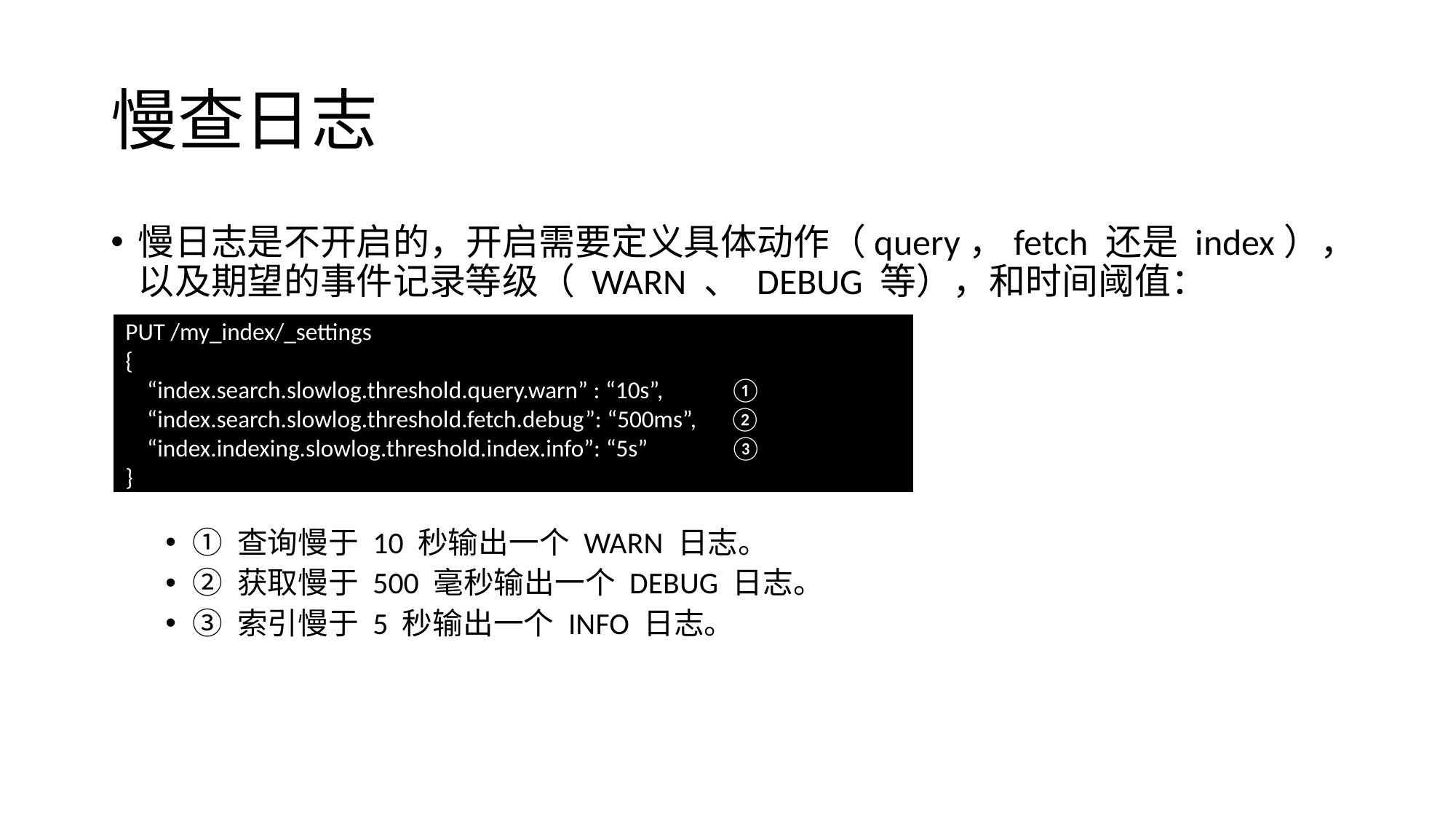

# 慢查日志
慢日志是不开启的，开启需要定义具体动作（query，fetch 还是 index），以及期望的事件记录等级（ WARN 、 DEBUG 等），和时间阈值：

① 查询慢于 10 秒输出一个 WARN 日志。
② 获取慢于 500 毫秒输出一个 DEBUG 日志。
③ 索引慢于 5 秒输出一个 INFO 日志。

PUT /my_index/_settings
{
    “index.search.slowlog.threshold.query.warn” : “10s”,            ①
    “index.search.slowlog.threshold.fetch.debug”: “500ms”,      ②
    “index.indexing.slowlog.threshold.index.info”: “5s”               ③
}